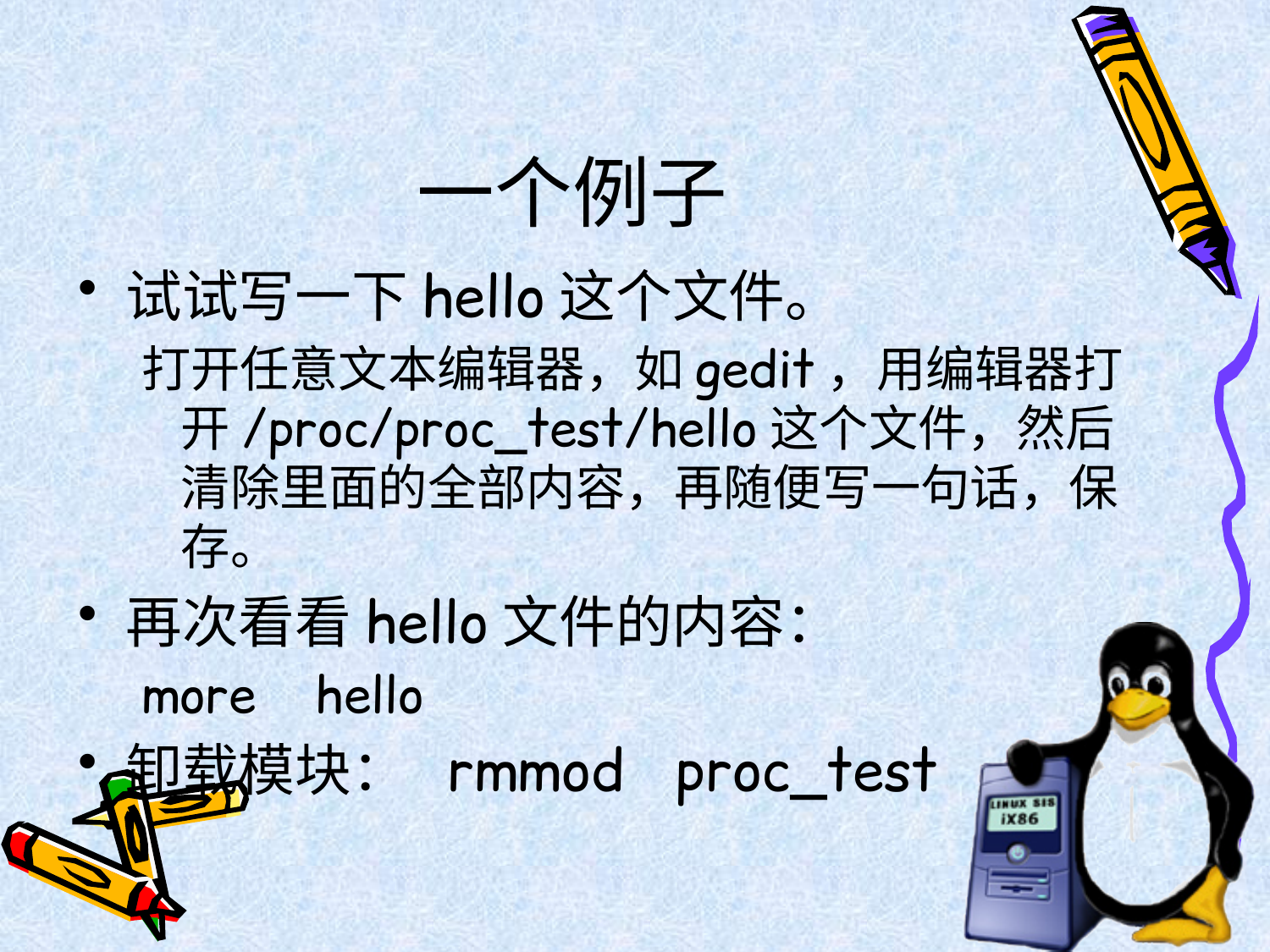

# 一个例子
试试写一下hello这个文件。
打开任意文本编辑器，如gedit，用编辑器打开/proc/proc_test/hello这个文件，然后清除里面的全部内容，再随便写一句话，保存。
再次看看hello文件的内容：
more    hello
卸载模块：  rmmod   proc_test